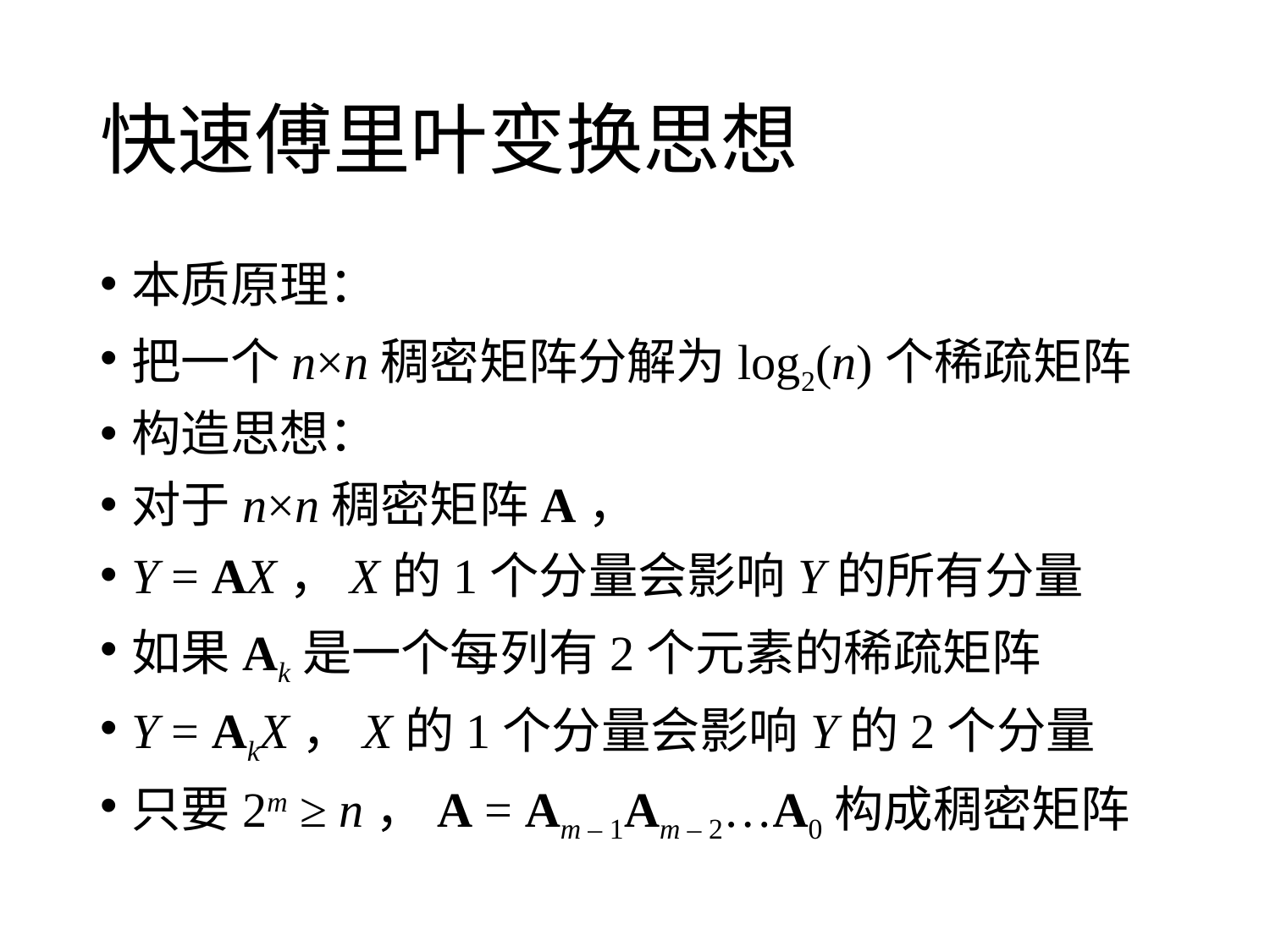

# 快速傅里叶变换思想
本质原理：
把一个n×n稠密矩阵分解为log2(n)个稀疏矩阵
构造思想：
对于n×n稠密矩阵A，
Y = AX，X的1个分量会影响Y的所有分量
如果Ak是一个每列有2个元素的稀疏矩阵
Y = AkX，X的1个分量会影响Y的2个分量
只要2m ≥ n，A = Am – 1Am – 2…A0构成稠密矩阵